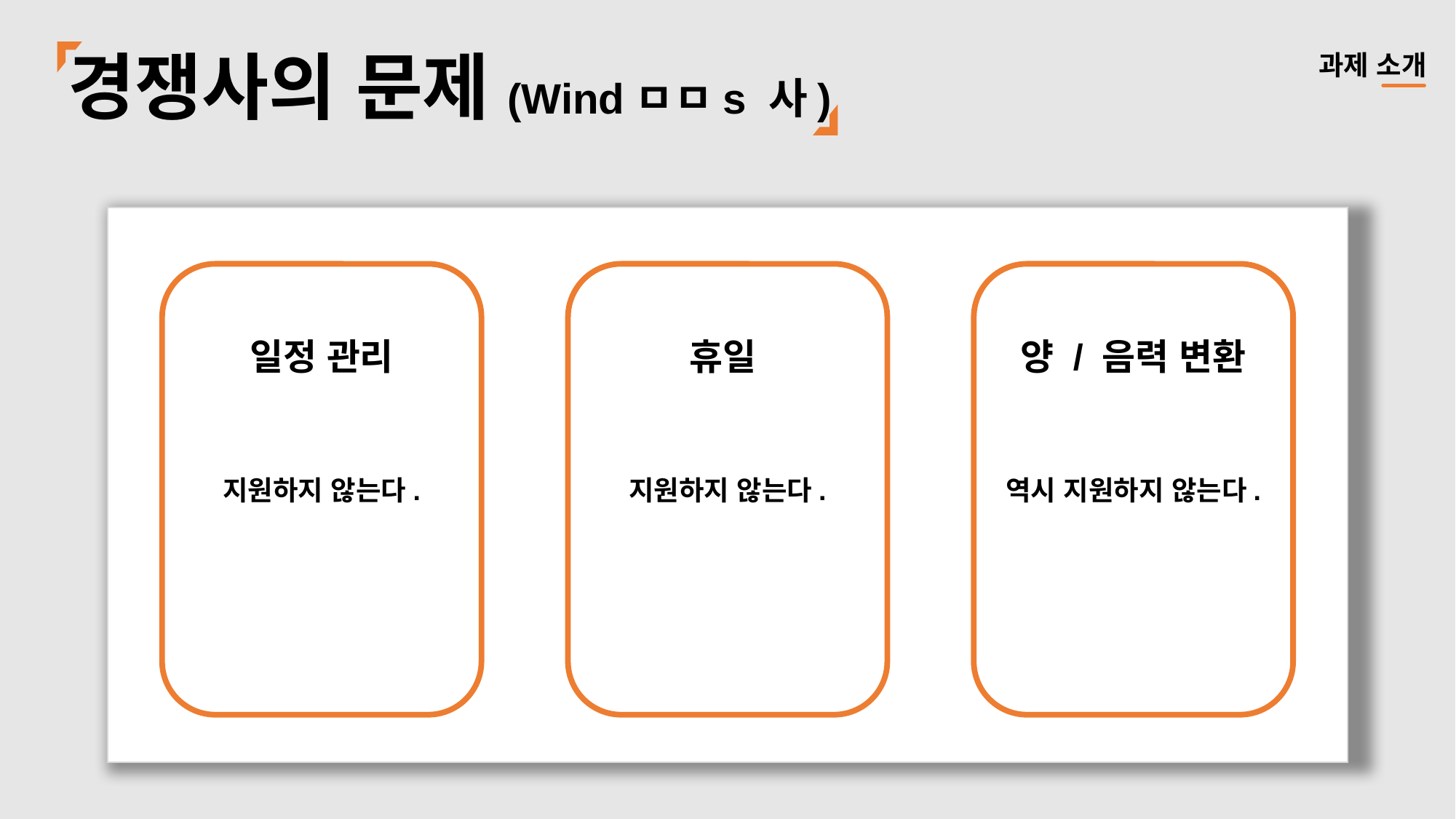

경쟁사의 문제(Windㅁㅁs 사)

과제 소개

지원하지 않는다.
지원하지 않는다.
역시 지원하지 않는다.
일정 관리
휴일
양 / 음력 변환